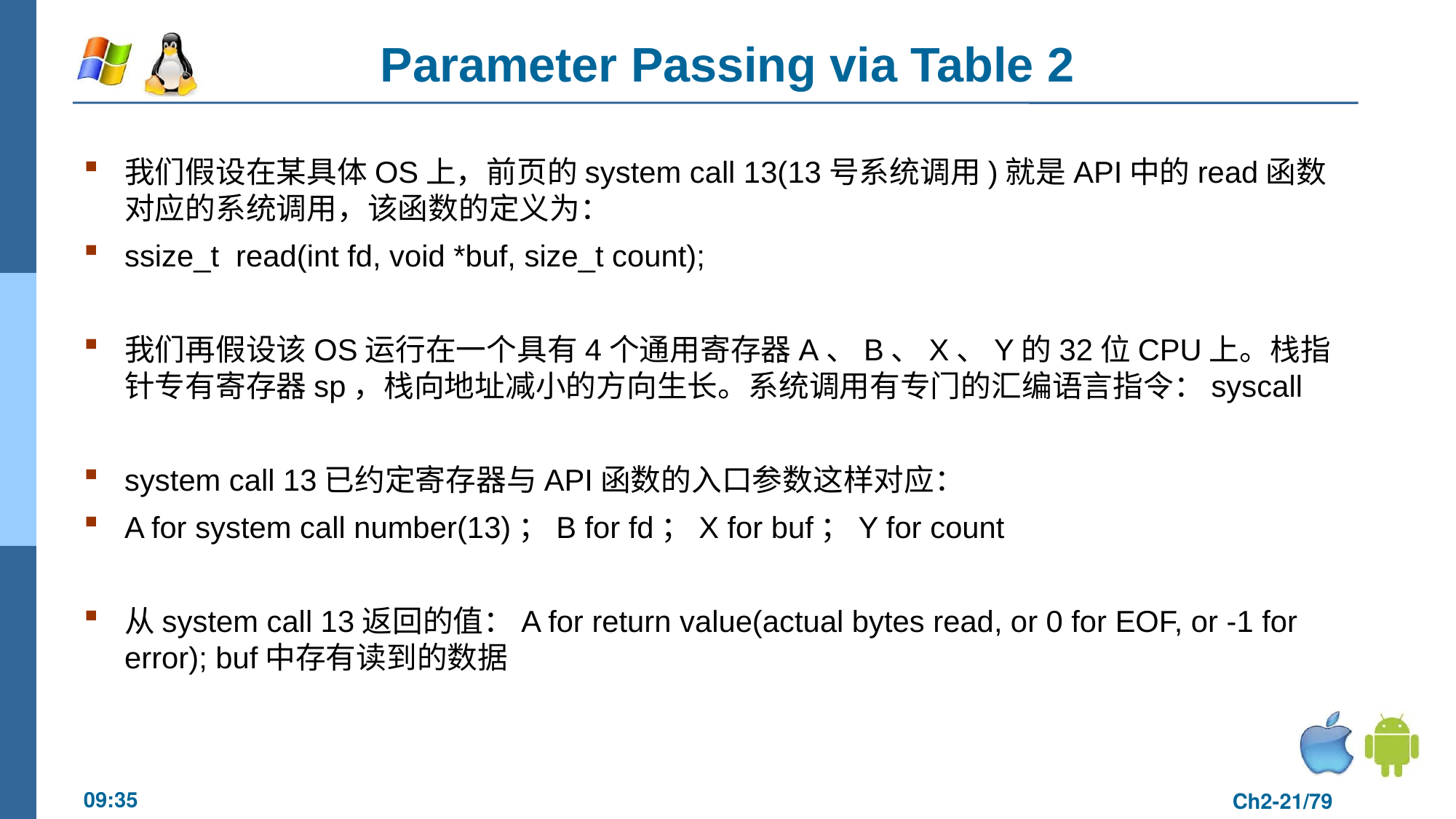

# Parameter Passing via Table 2
我们假设在某具体OS上，前页的system call 13(13号系统调用)就是API中的read函数对应的系统调用，该函数的定义为：
ssize_t  read(int fd, void *buf, size_t count);

我们再假设该OS运行在一个具有4个通用寄存器A、B、X、Y的32位CPU上。栈指针专有寄存器sp，栈向地址减小的方向生长。系统调用有专门的汇编语言指令：syscall

system call 13已约定寄存器与API函数的入口参数这样对应：
A for system call number(13)；B for fd；X for buf；Y for count

从system call 13返回的值：A for return value(actual bytes read, or 0 for EOF, or -1 for error); buf中存有读到的数据